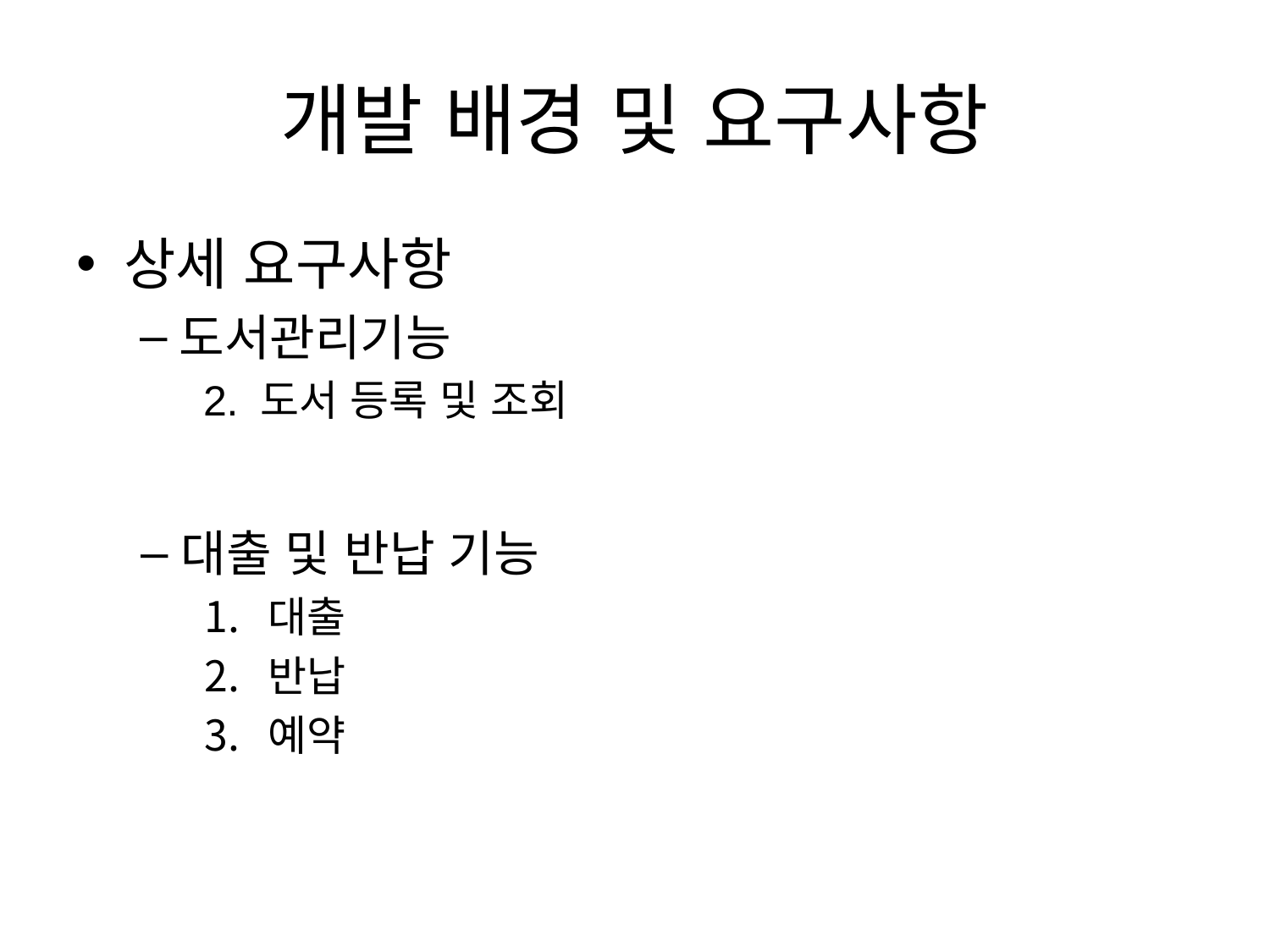

# 개발 배경 및 요구사항
상세 요구사항
도서관리기능
2. 도서 등록 및 조회

대출 및 반납 기능
대출
반납
예약